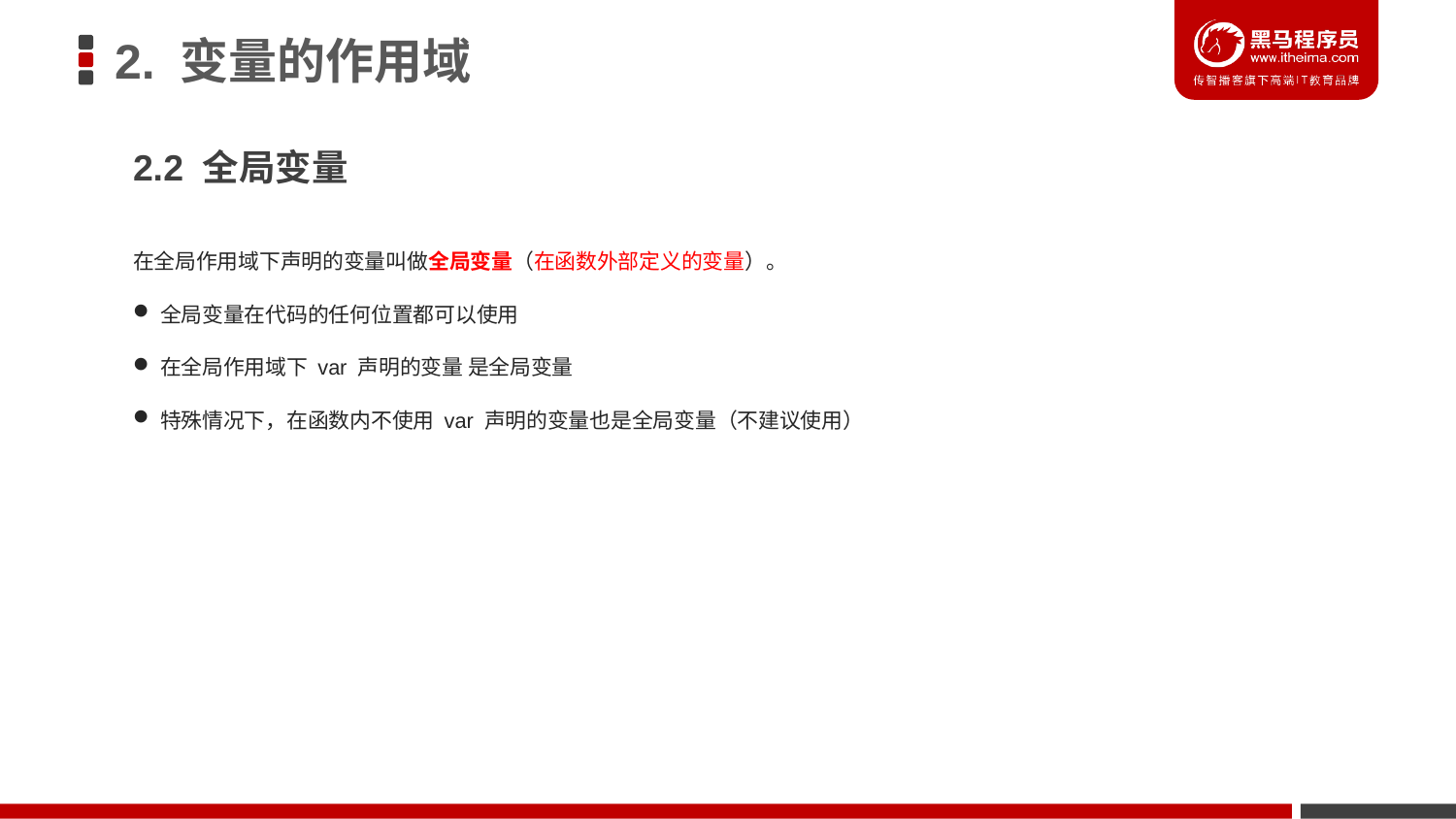

# 2. 变量的作用域
2.2 全局变量
在全局作用域下声明的变量叫做全局变量（在函数外部定义的变量）。
全局变量在代码的任何位置都可以使用
在全局作用域下 var 声明的变量 是全局变量
特殊情况下，在函数内不使用 var 声明的变量也是全局变量（不建议使用）